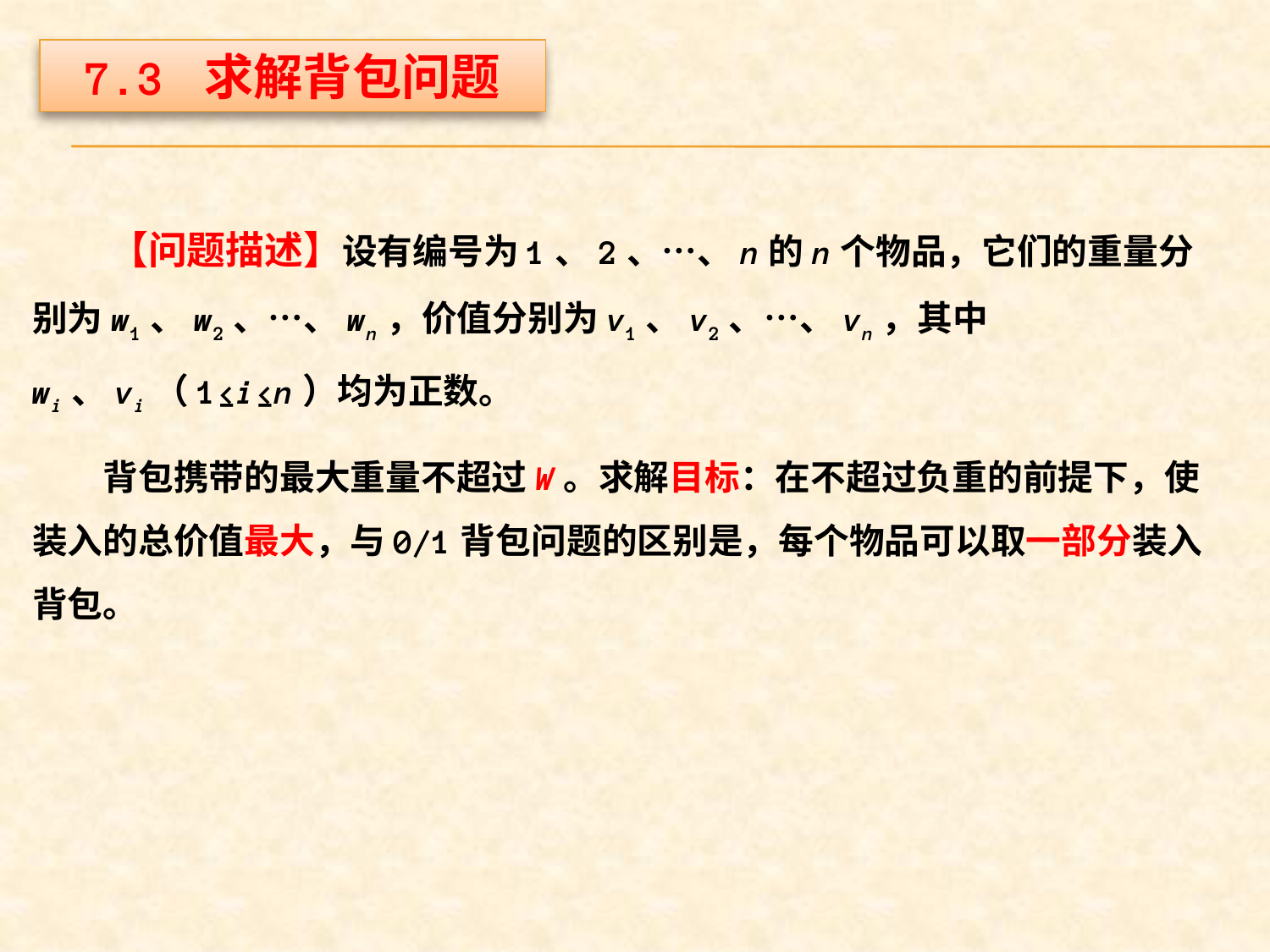

7.3 求解背包问题
　　【问题描述】设有编号为1、2、…、n的n个物品，它们的重量分别为w1、w2、…、wn，价值分别为v1、v2、…、vn，其中wi、vi（1≤i≤n）均为正数。
　　背包携带的最大重量不超过W。求解目标：在不超过负重的前提下，使装入的总价值最大，与0/1背包问题的区别是，每个物品可以取一部分装入背包。